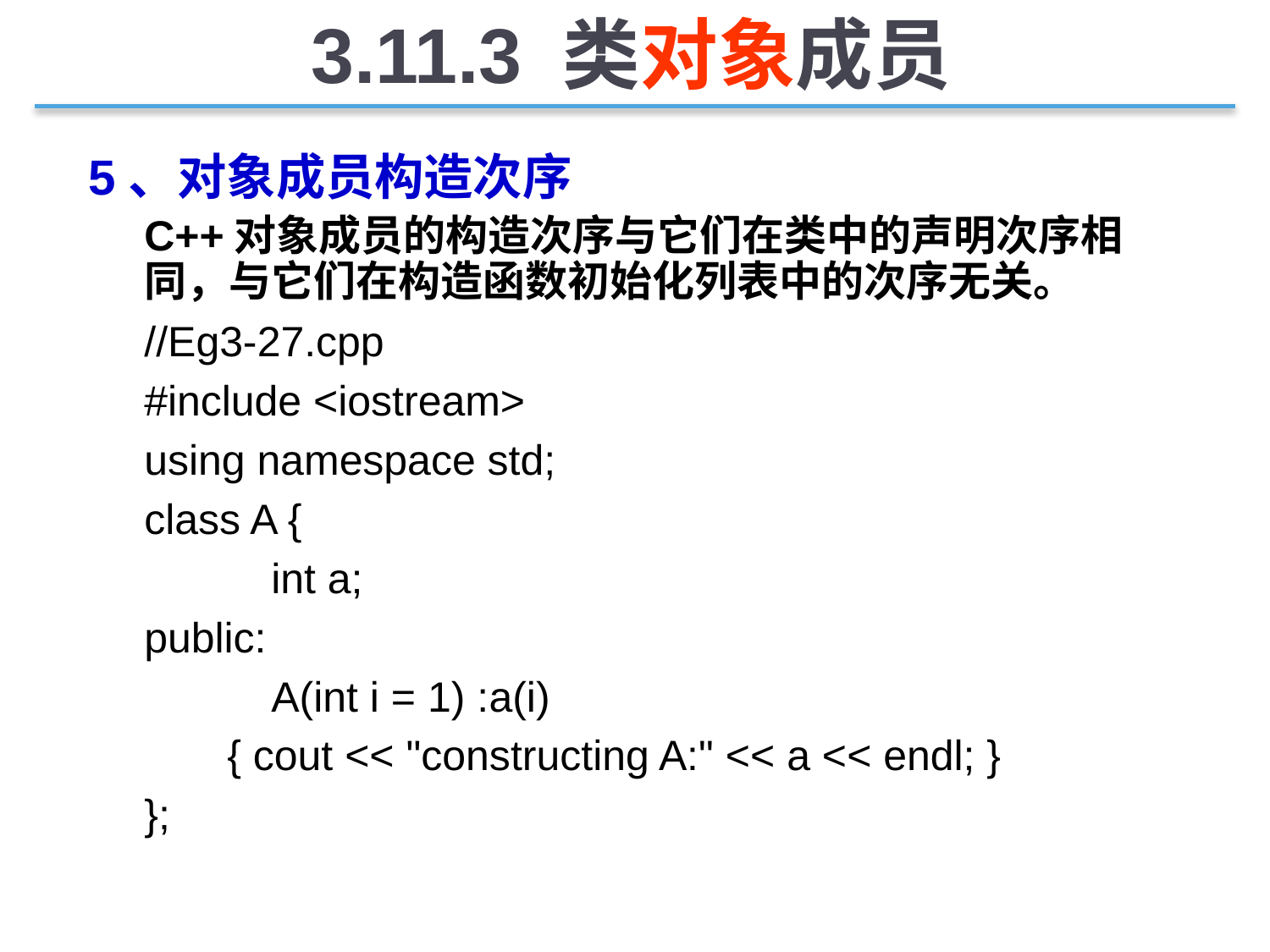

3.11.3 类对象成员
5、对象成员构造次序
C++对象成员的构造次序与它们在类中的声明次序相同，与它们在构造函数初始化列表中的次序无关。
//Eg3-27.cpp
#include <iostream>
using namespace std;
class A {
	int a;
public:
	A(int i = 1) :a(i)
       { cout << "constructing A:" << a << endl; }
};